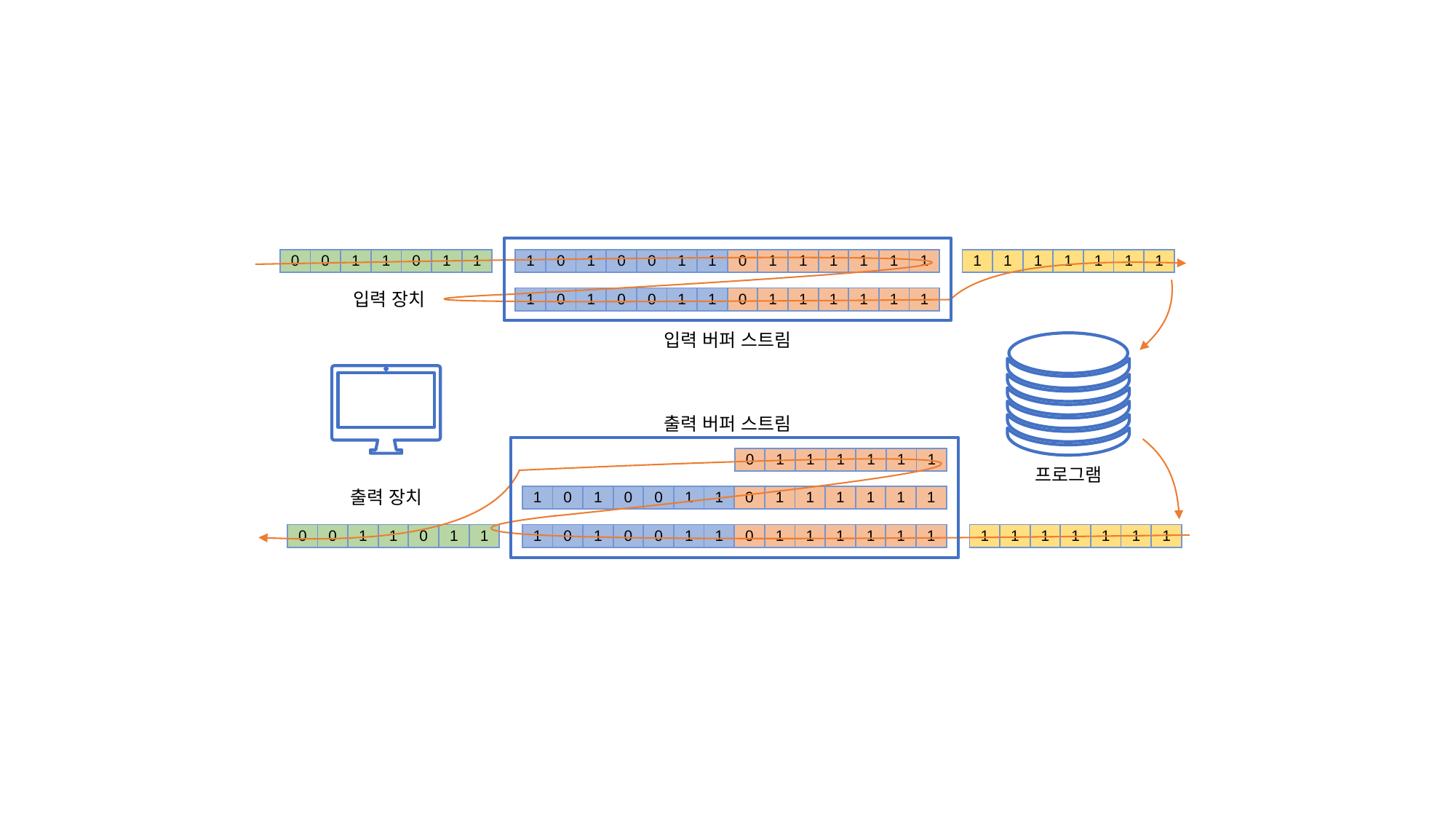

| 0 | 0 | 1 | 1 | 0 | 1 | 1 |
| --- | --- | --- | --- | --- | --- | --- |
| 1 | 0 | 1 | 0 | 0 | 1 | 1 | 0 | 1 | 1 | 1 | 1 | 1 | 1 |
| --- | --- | --- | --- | --- | --- | --- | --- | --- | --- | --- | --- | --- | --- |
| 1 | 1 | 1 | 1 | 1 | 1 | 1 |
| --- | --- | --- | --- | --- | --- | --- |

입력 장치
| 1 | 0 | 1 | 0 | 0 | 1 | 1 | 0 | 1 | 1 | 1 | 1 | 1 | 1 |
| --- | --- | --- | --- | --- | --- | --- | --- | --- | --- | --- | --- | --- | --- |

입력 버퍼 스트림

출력 버퍼 스트림

| 0 | 1 | 1 | 1 | 1 | 1 | 1 |
| --- | --- | --- | --- | --- | --- | --- |
프로그램

출력 장치
| 1 | 0 | 1 | 0 | 0 | 1 | 1 | 0 | 1 | 1 | 1 | 1 | 1 | 1 |
| --- | --- | --- | --- | --- | --- | --- | --- | --- | --- | --- | --- | --- | --- |

| 0 | 0 | 1 | 1 | 0 | 1 | 1 |
| --- | --- | --- | --- | --- | --- | --- |
| 1 | 0 | 1 | 0 | 0 | 1 | 1 | 0 | 1 | 1 | 1 | 1 | 1 | 1 |
| --- | --- | --- | --- | --- | --- | --- | --- | --- | --- | --- | --- | --- | --- |
| 1 | 1 | 1 | 1 | 1 | 1 | 1 |
| --- | --- | --- | --- | --- | --- | --- |